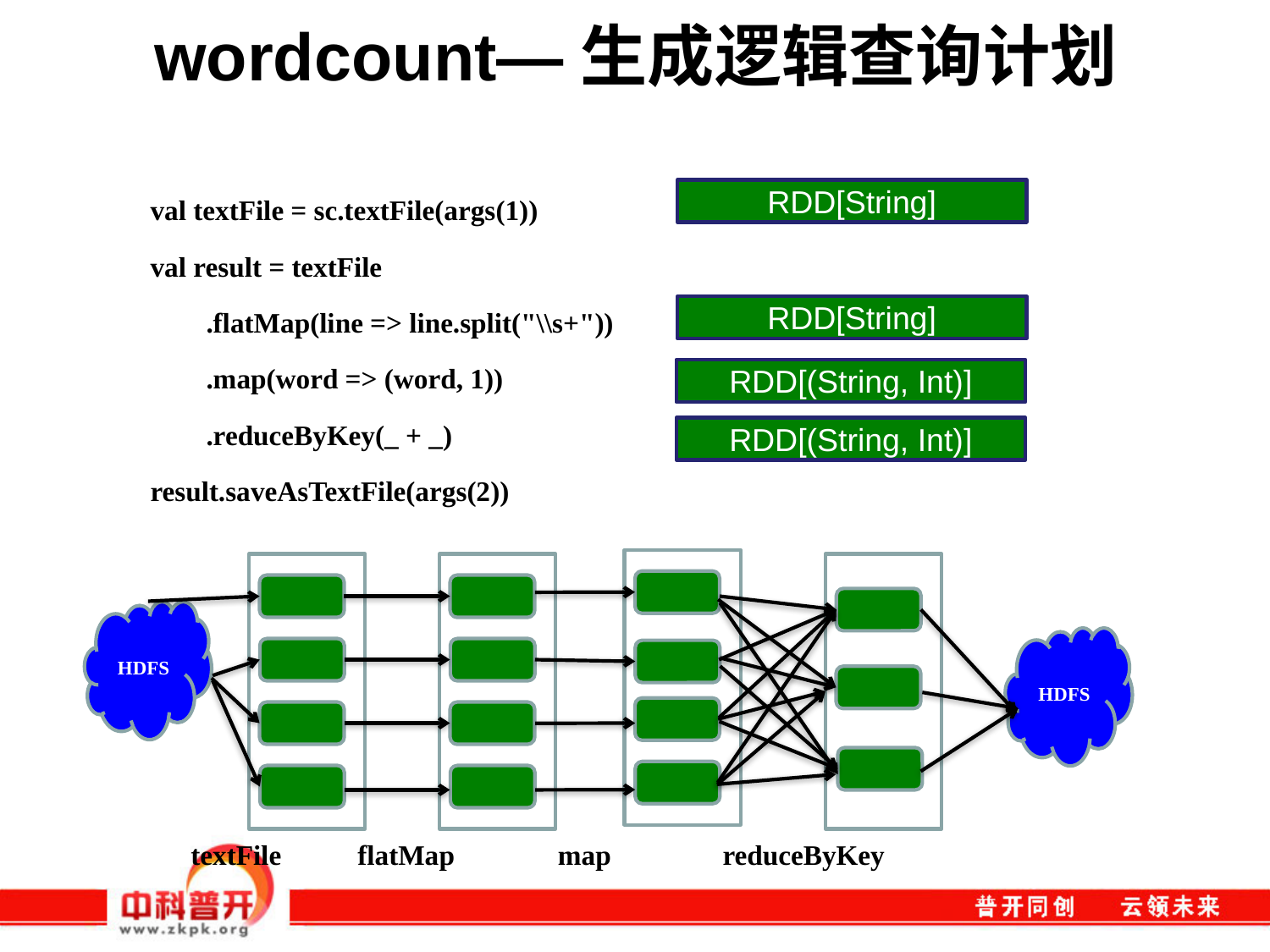

# wordcount—生成逻辑查询计划
val textFile = sc.textFile(args(1))
val result = textFile
        .flatMap(line => line.split("\\s+"))
        .map(word => (word, 1))
        .reduceByKey(_ + _)
result.saveAsTextFile(args(2))
RDD[String]
RDD[String]
RDD[(String, Int)]
RDD[(String, Int)]

HDFS
HDFS

textFile
flatMap
map
reduceByKey